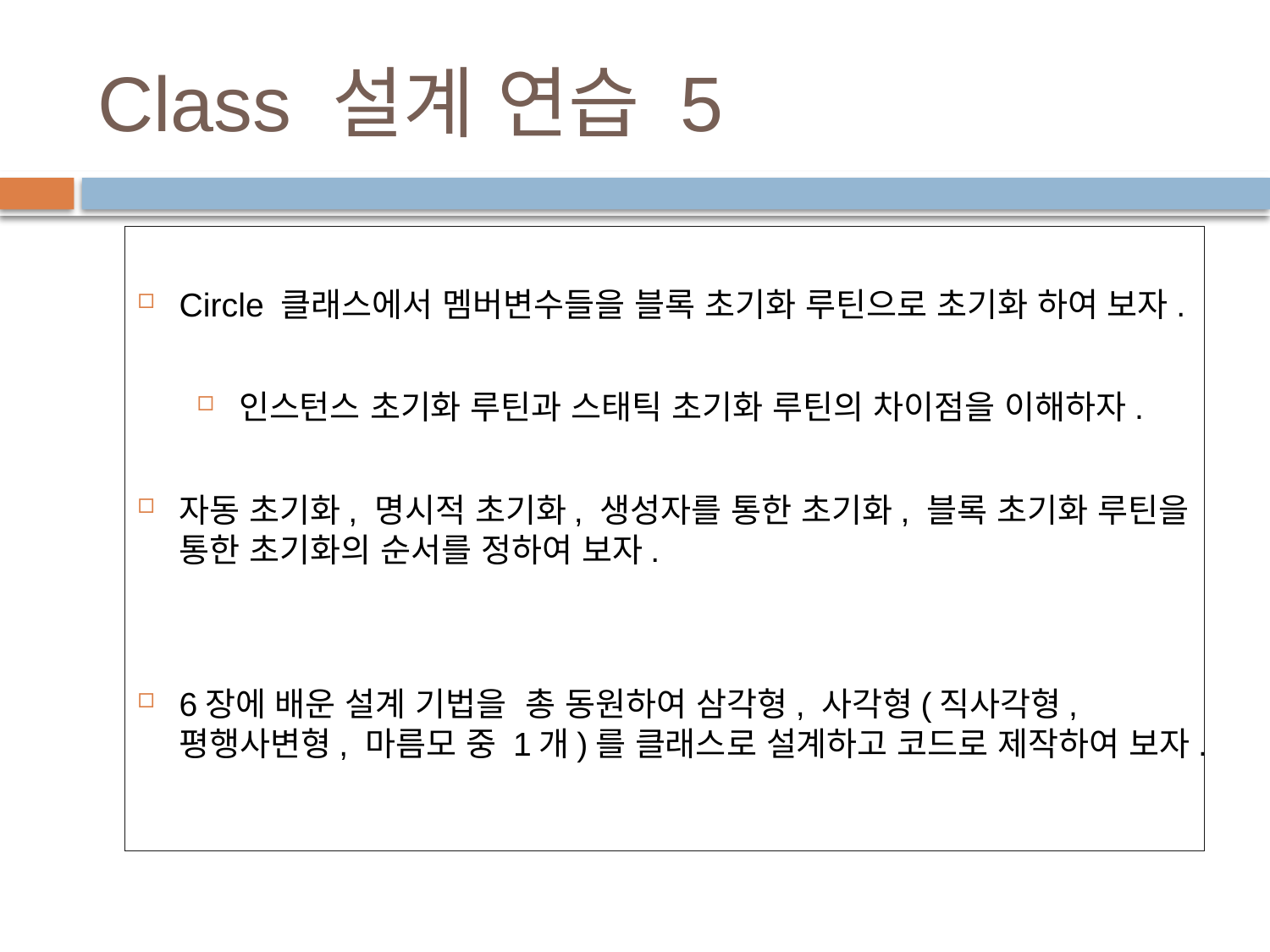

# Class 설계 연습 5

Circle 클래스에서 멤버변수들을 블록 초기화 루틴으로 초기화 하여 보자.

인스턴스 초기화 루틴과 스태틱 초기화 루틴의 차이점을 이해하자.

자동 초기화, 명시적 초기화, 생성자를 통한 초기화, 블록 초기화 루틴을 통한 초기화의 순서를 정하여 보자.

6장에 배운 설계 기법을  총 동원하여 삼각형, 사각형(직사각형, 평행사변형, 마름모 중 1개)를 클래스로 설계하고 코드로 제작하여 보자.